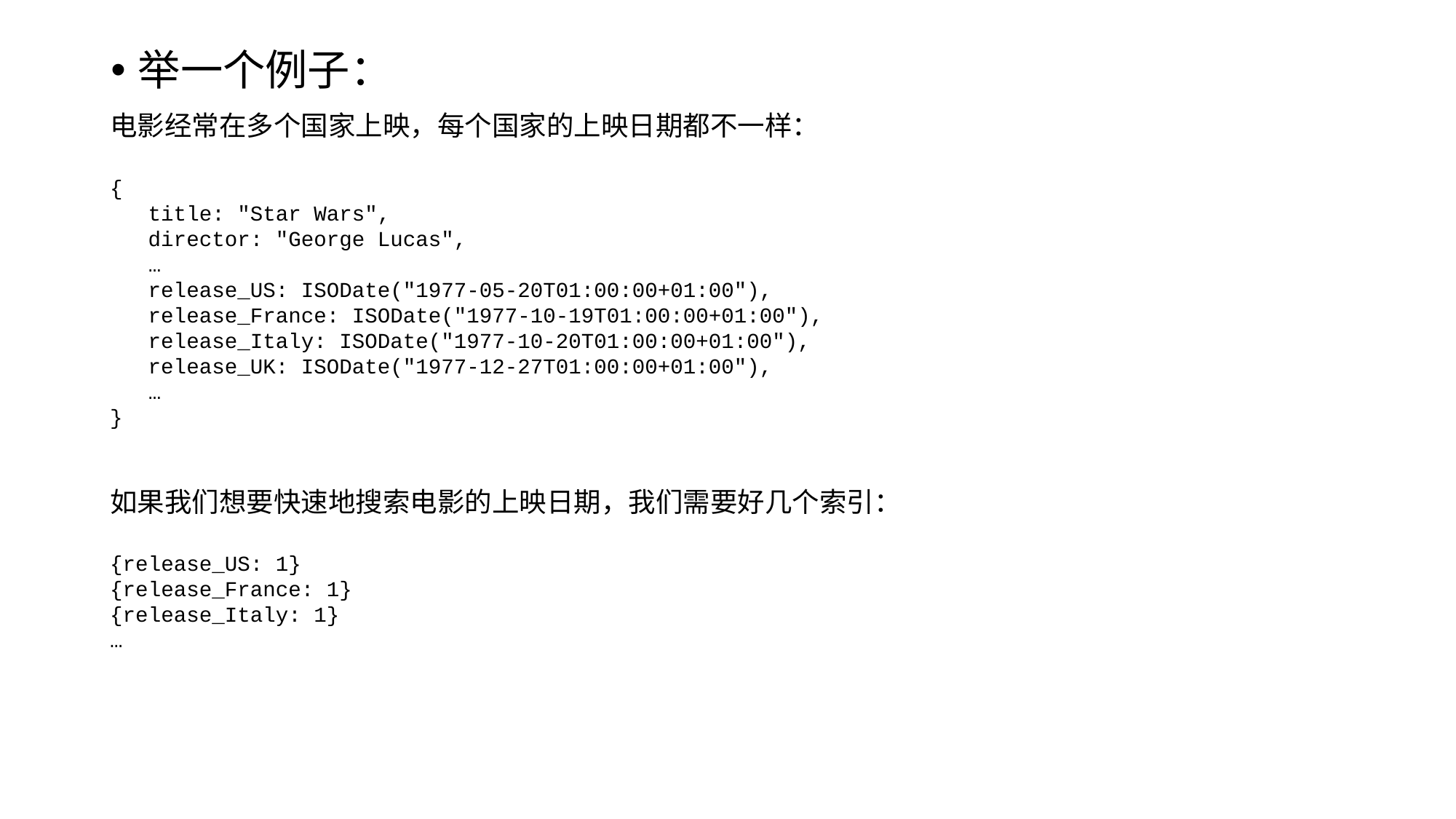

举一个例子：
电影经常在多个国家上映，每个国家的上映日期都不一样：

{
   title: "Star Wars",
   director: "George Lucas",
   …
   release_US: ISODate("1977-05-20T01:00:00+01:00"),
   release_France: ISODate("1977-10-19T01:00:00+01:00"),
   release_Italy: ISODate("1977-10-20T01:00:00+01:00"),
   release_UK: ISODate("1977-12-27T01:00:00+01:00"),
   …
}
如果我们想要快速地搜索电影的上映日期，我们需要好几个索引：

{release_US: 1}
{release_France: 1}
{release_Italy: 1}
…